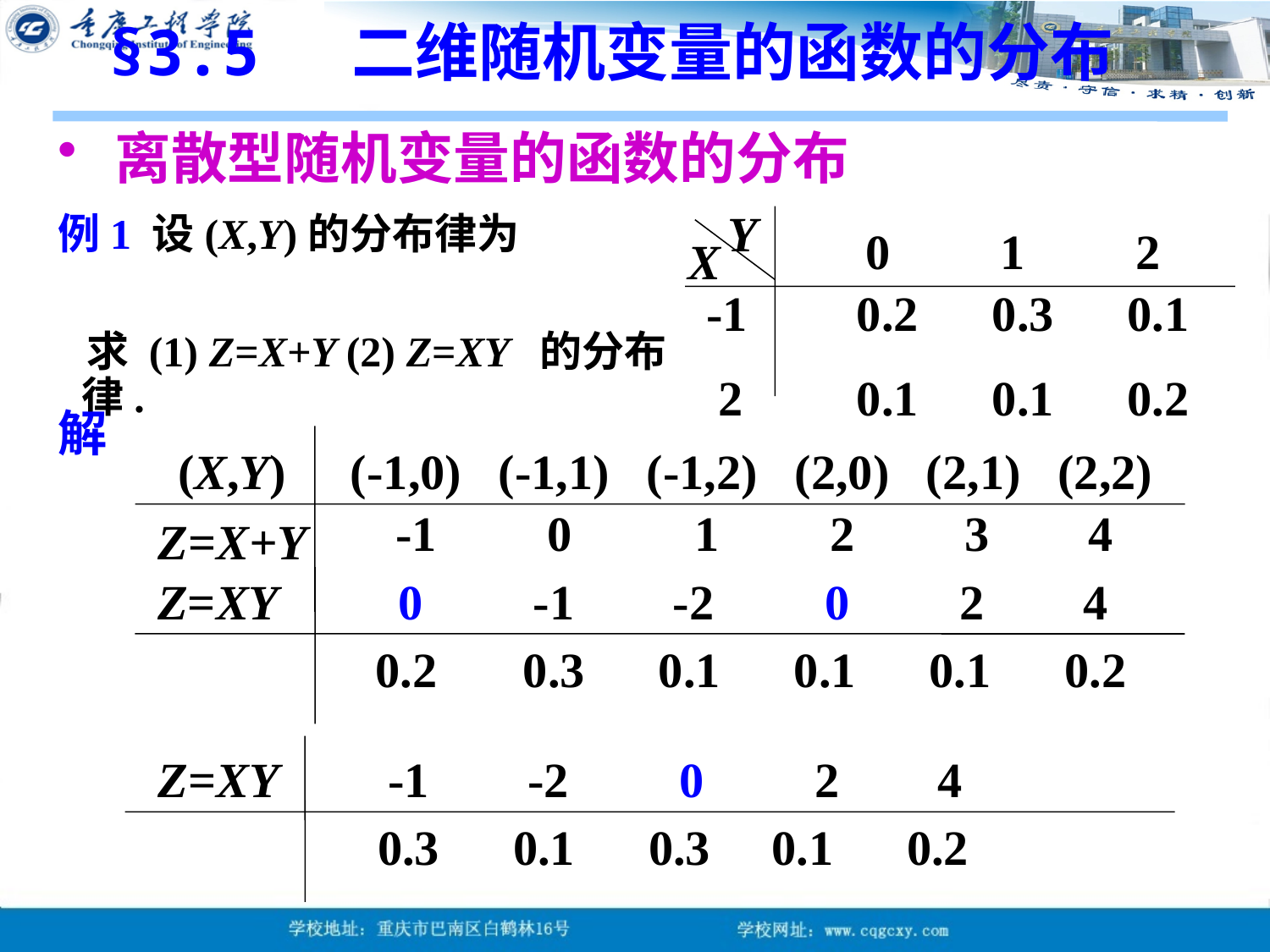

# §3.5  二维随机变量的函数的分布
 离散型随机变量的函数的分布

Y
例1 设(X,Y)的分布律为

  求 (1) Z=X+Y (2) Z=XY  的分布律.

   0         1         2

X
-1
 2
   0.2      0.3      0.1
   0.1      0.1      0.2

解

(X,Y)
 (-1,0)   (-1,1)   (-1,2)   (2,0)   (2,1)   (2,2)
   -1         0          1         2         3        4

Z=X+Y
Z=XY
    0         -1        -2         0         2        4
   0.2       0.3      0.1      0.1      0.1      0.2

Z=XY
    -1        -2         0         2        4
    0.3      0.1      0.3     0.1      0.2